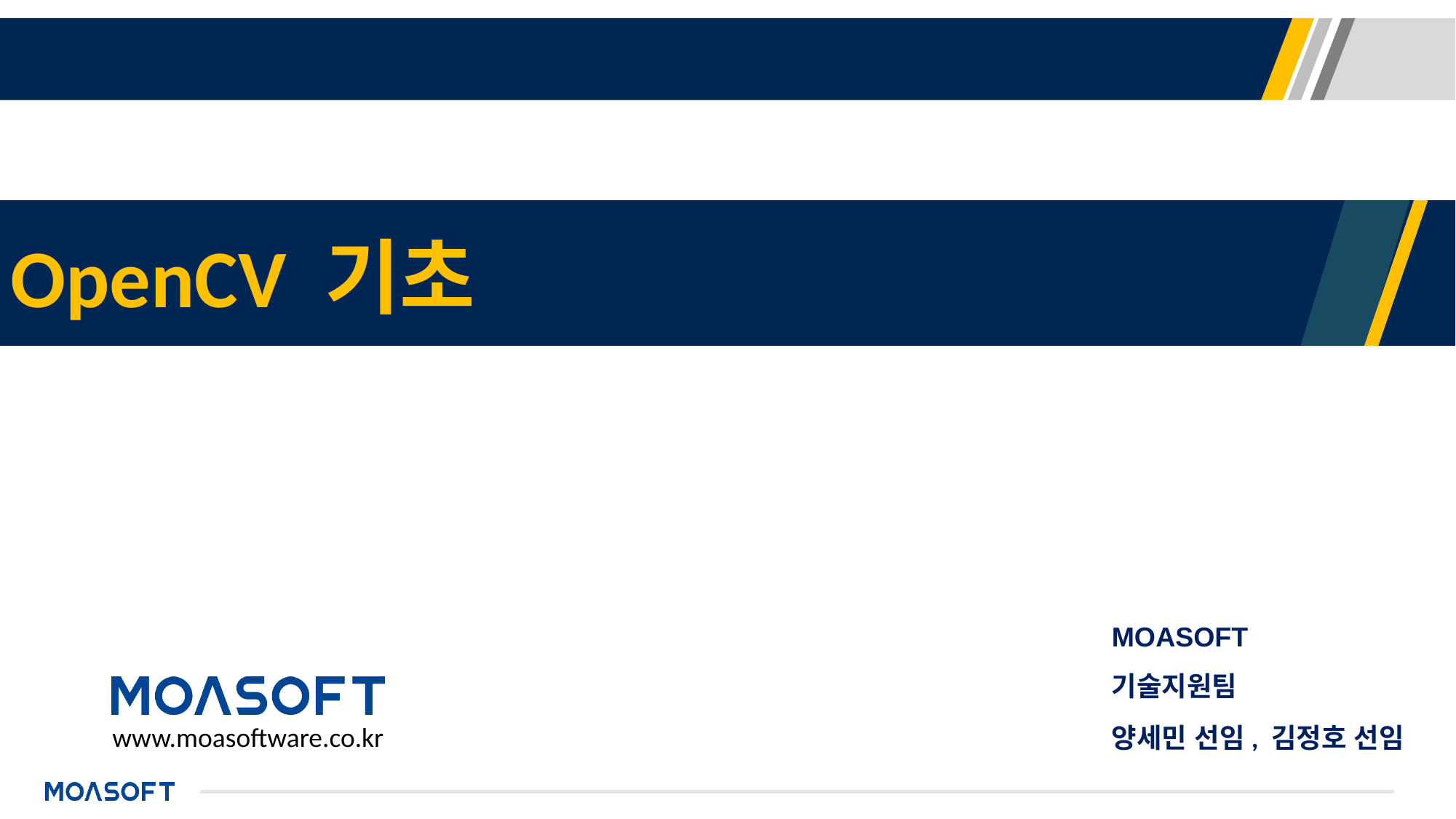

OpenCV 기초
기술지원팀
양세민 선임, 김정호 선임